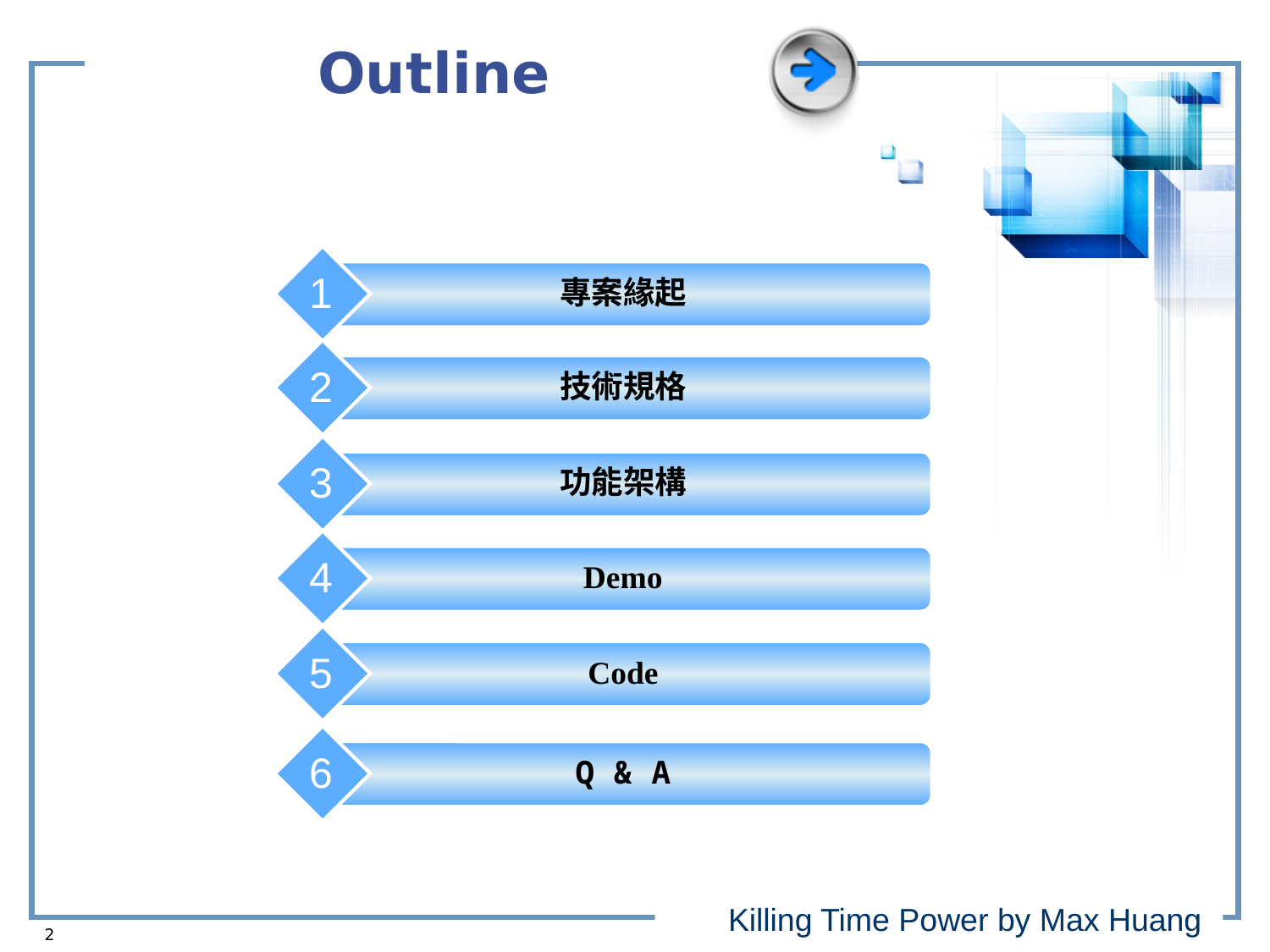

# Outline

1

專案緣起

2

技術規格

3

功能架構

4

Demo

5

Code

6

Q & A
2